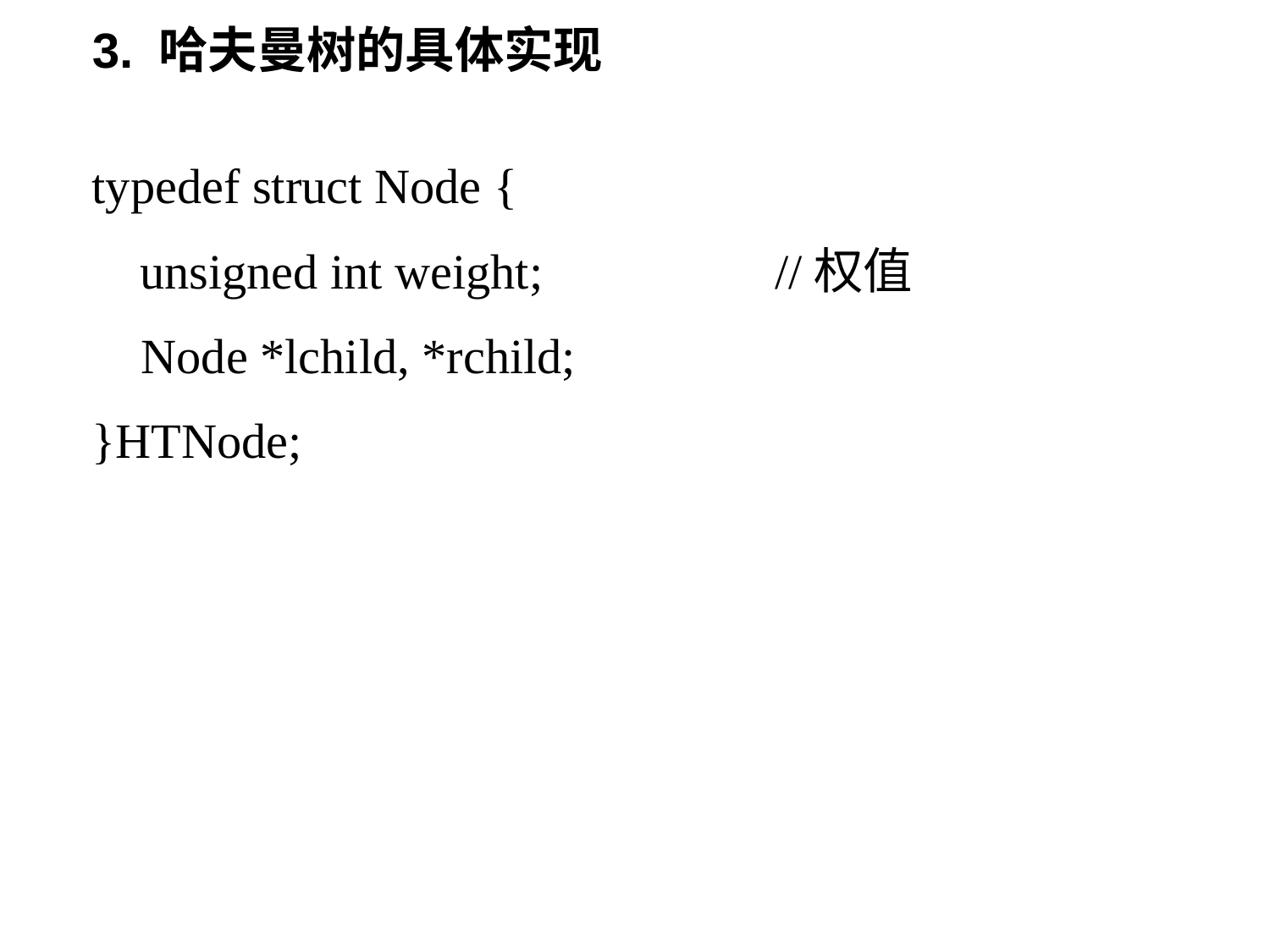

# 3. 哈夫曼树的具体实现
typedef struct Node {
	unsigned int weight;		//权值
    Node *lchild, *rchild;
}HTNode;